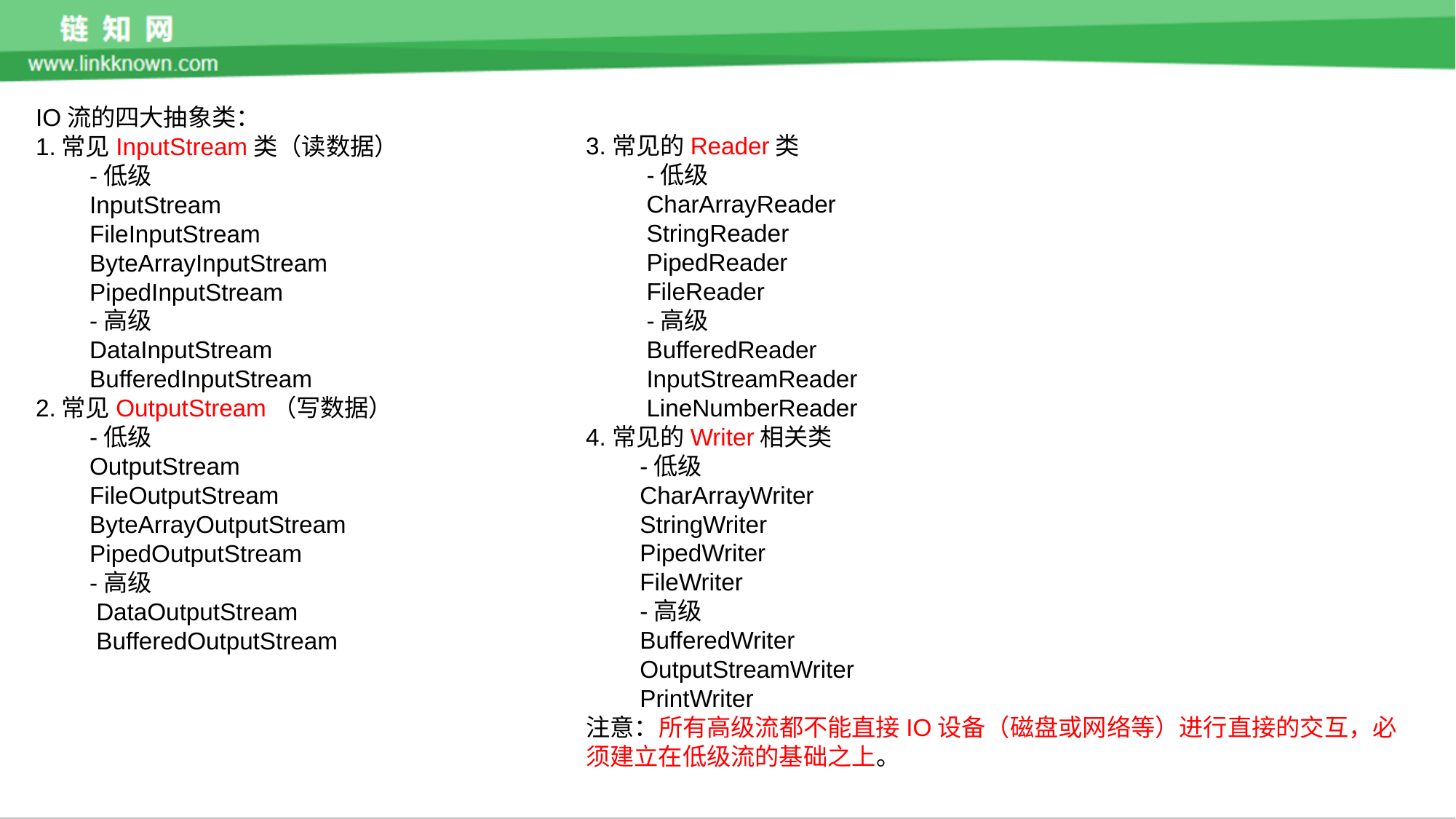

IO流的四大抽象类：
1.常见InputStream类（读数据）
        -低级
        InputStream
        FileInputStream
        ByteArrayInputStream
        PipedInputStream
        -高级
        DataInputStream
        BufferedInputStream
2.常见OutputStream（写数据）
        -低级
        OutputStream
        FileOutputStream
        ByteArrayOutputStream
        PipedOutputStream
        -高级
         DataOutputStream
         BufferedOutputStream
3.常见的Reader类
         -低级
         CharArrayReader
         StringReader
         PipedReader
         FileReader
         -高级
         BufferedReader
         InputStreamReader
         LineNumberReader
4.常见的Writer相关类
        -低级
        CharArrayWriter
        StringWriter
        PipedWriter
        FileWriter
        -高级
        BufferedWriter
        OutputStreamWriter
        PrintWriter
注意：所有高级流都不能直接IO设备（磁盘或网络等）进行直接的交互，必须建立在低级流的基础之上。